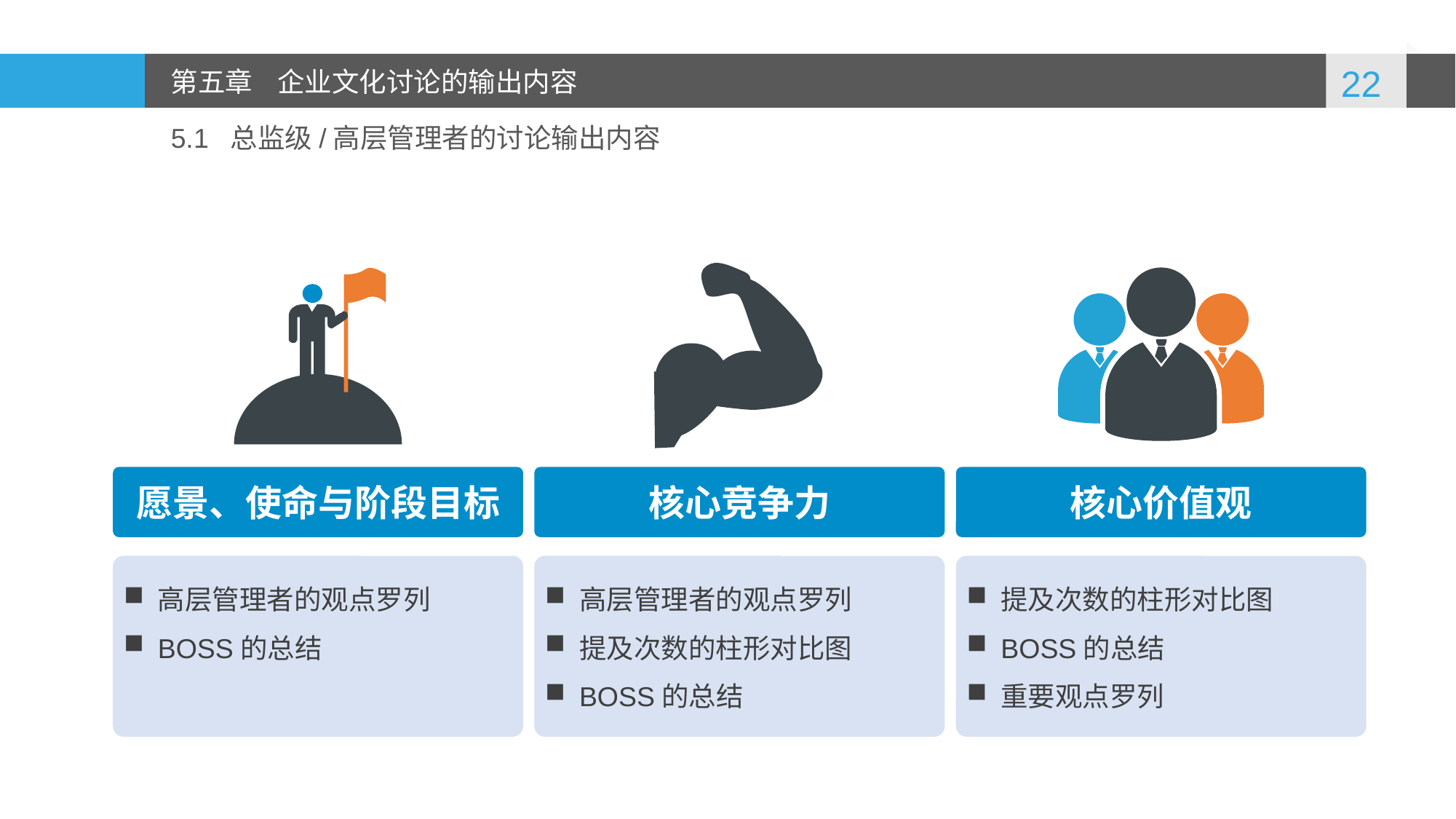

第五章    企业文化讨论的输出内容
5.1  总监级/高层管理者的讨论输出内容

愿景、使命与阶段目标
核心竞争力
核心价值观

高层管理者的观点罗列
BOSS的总结
高层管理者的观点罗列
提及次数的柱形对比图
BOSS的总结
提及次数的柱形对比图
BOSS的总结
重要观点罗列